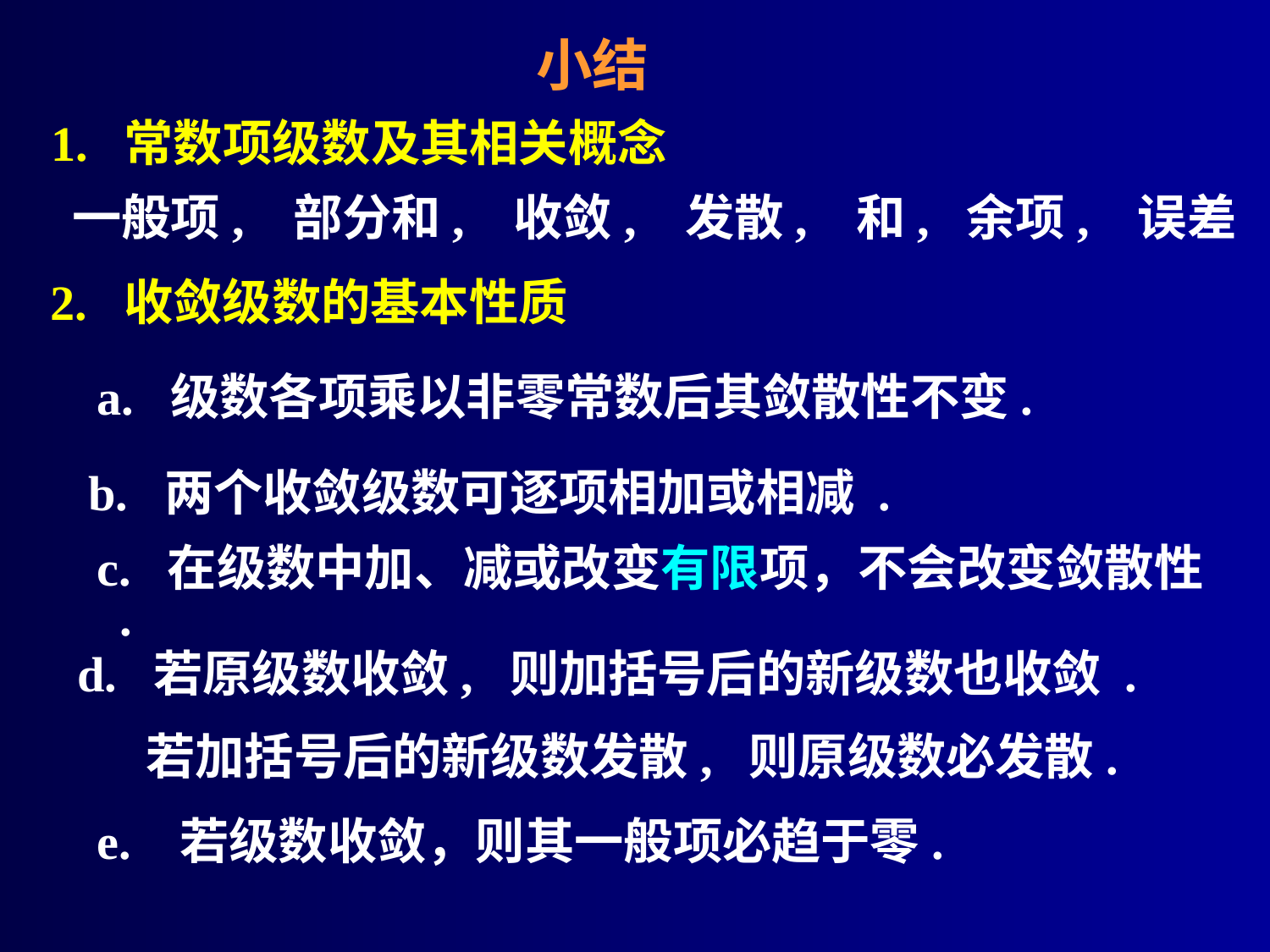

# 小结
1.  常数项级数及其相关概念
一般项,   部分和,   收敛,   发散,   和,  余项,   误差
2.  收敛级数的基本性质
a.  级数各项乘以非零常数后其敛散性不变.
b.  两个收敛级数可逐项相加或相减 .
c.  在级数中加、减或改变有限项，不会改变敛散性 .
d.  若原级数收敛,  则加括号后的新级数也收敛 .
若加括号后的新级数发散,  则原级数必发散.
e.   若级数收敛，则其一般项必趋于零.